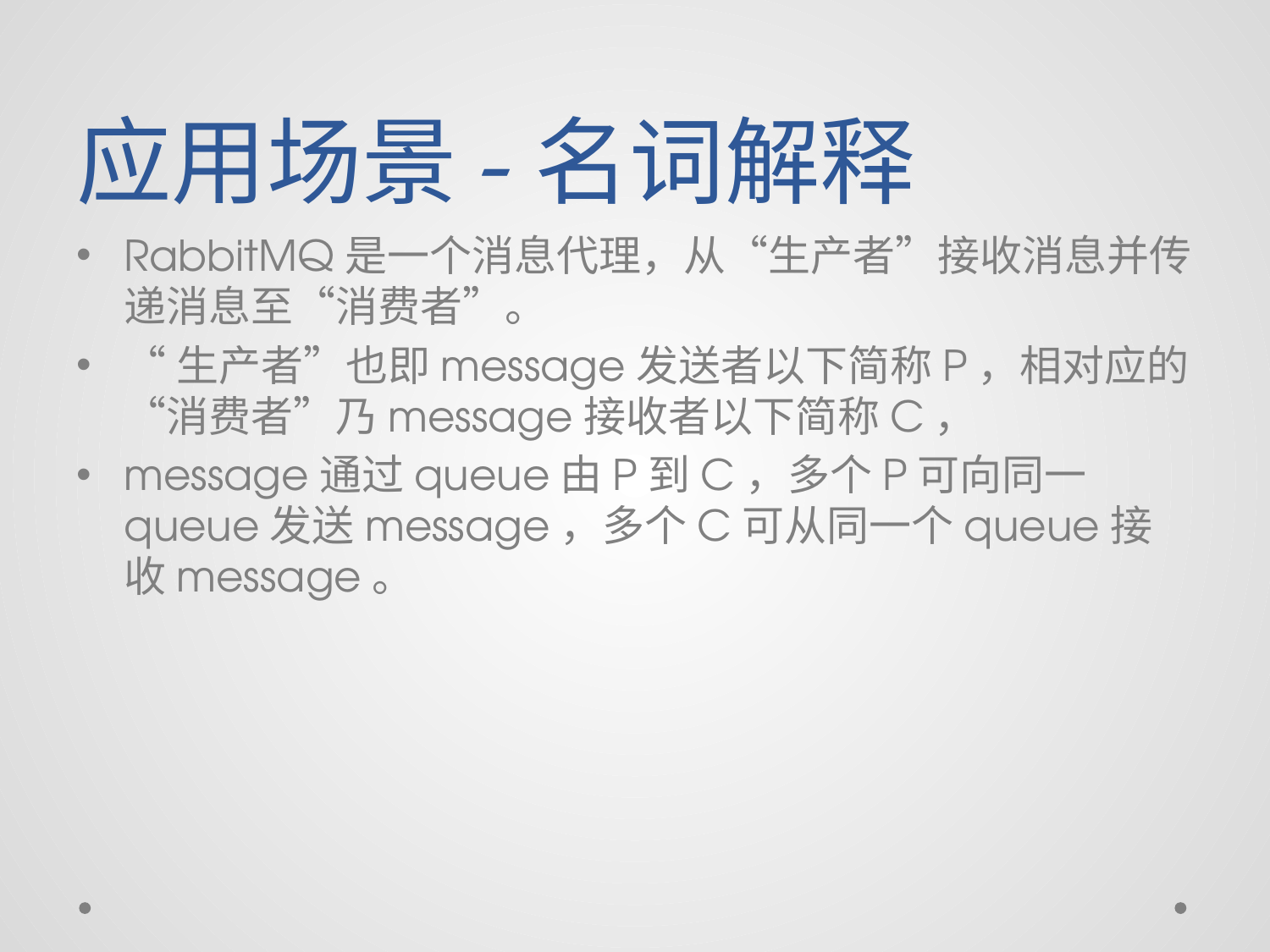

# 应用场景-名词解释
RabbitMQ是一个消息代理，从“生产者”接收消息并传递消息至“消费者”。
“生产者”也即message发送者以下简称P，相对应的“消费者”乃message接收者以下简称C，
message通过queue由P到C，多个P可向同一queue发送message，多个C可从同一个queue接收message。